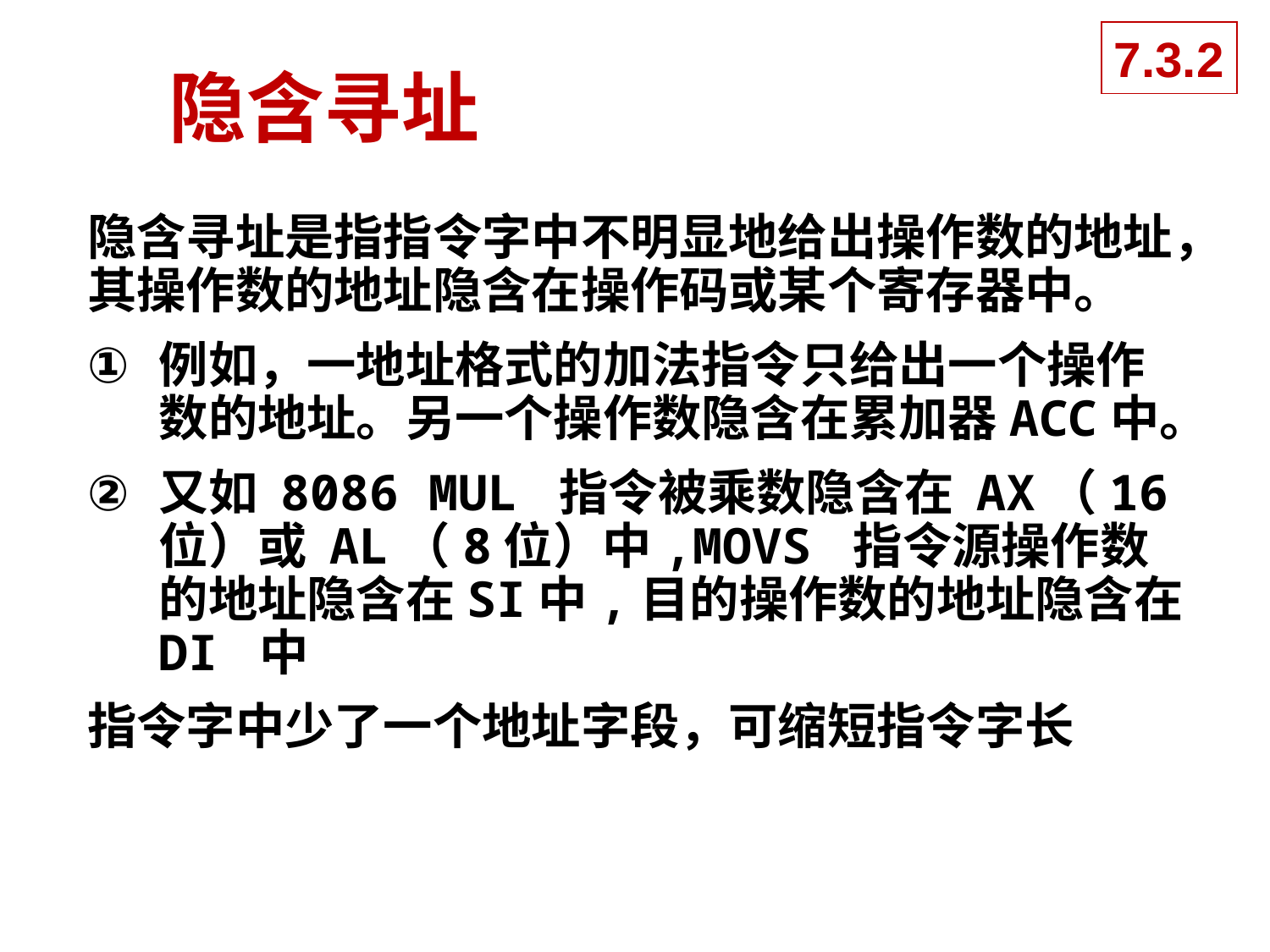

7.3.2
# 隐含寻址
隐含寻址是指指令字中不明显地给出操作数的地址，其操作数的地址隐含在操作码或某个寄存器中。
例如，一地址格式的加法指令只给出一个操作数的地址。另一个操作数隐含在累加器ACC中。
又如 8086 MUL 指令被乘数隐含在 AX（16位）或 AL（8位）中,MOVS 指令源操作数的地址隐含在SI中,目的操作数的地址隐含在 DI 中
指令字中少了一个地址字段，可缩短指令字长